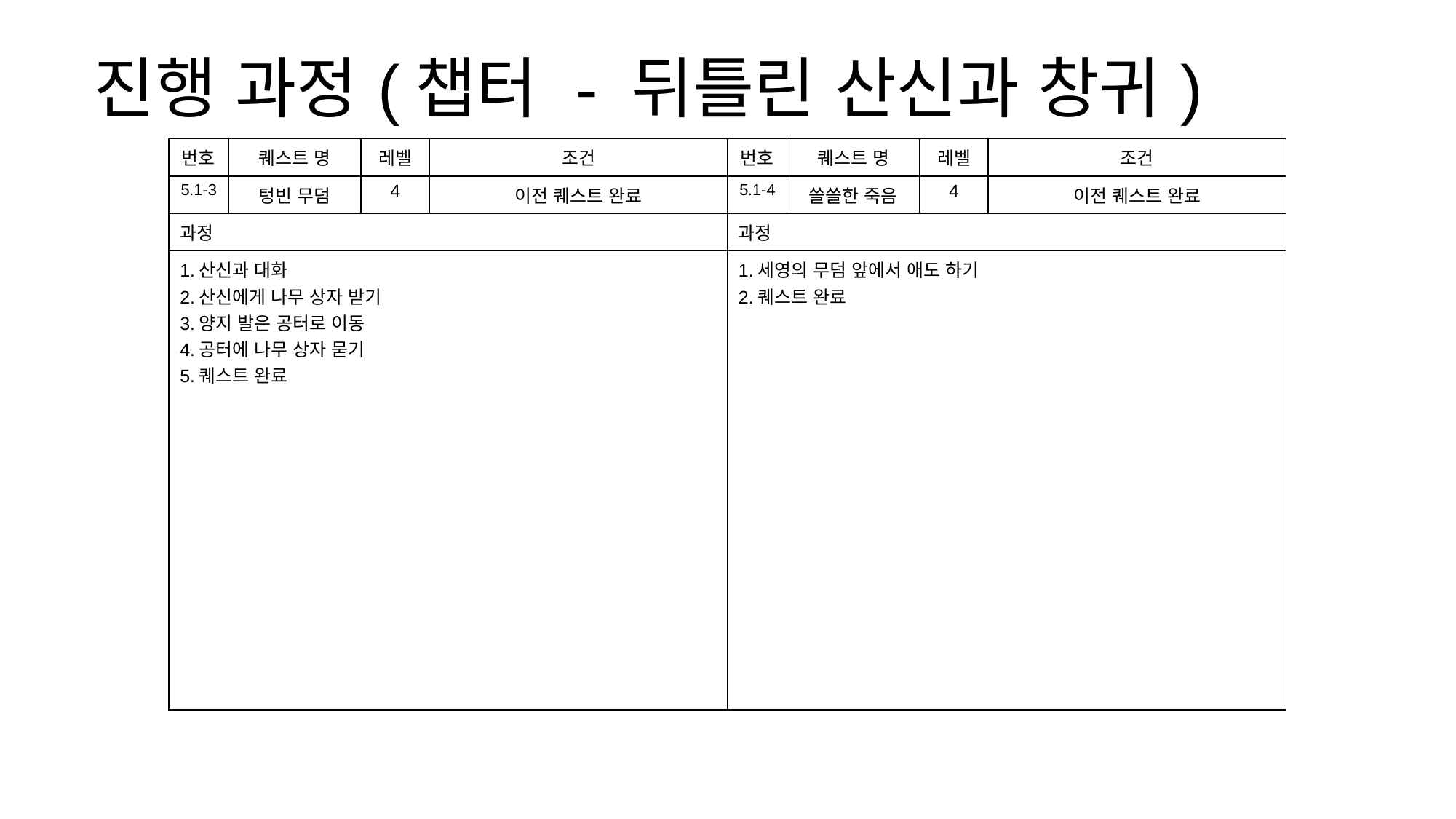

진행 과정(챕터 - 뒤틀린 산신과 창귀)
| 번호 | 퀘스트 명 | 레벨 | 조건 |
| --- | --- | --- | --- |
| 5.1-3 | 텅빈 무덤 | 4 | 이전 퀘스트 완료 |
| 과정 |  |  |  |
| 1.산신과 대화 2.산신에게 나무 상자 받기 3.양지 발은 공터로 이동 4.공터에 나무 상자 묻기 5.퀘스트 완료 |  |  |  |
| 번호 | 퀘스트 명 | 레벨 | 조건 |
| --- | --- | --- | --- |
| 5.1-4 | 쓸쓸한 죽음 | 4 | 이전 퀘스트 완료 |
| 과정 |  |  |  |
| 1.세영의 무덤 앞에서 애도 하기 2.퀘스트 완료 |  |  |  |